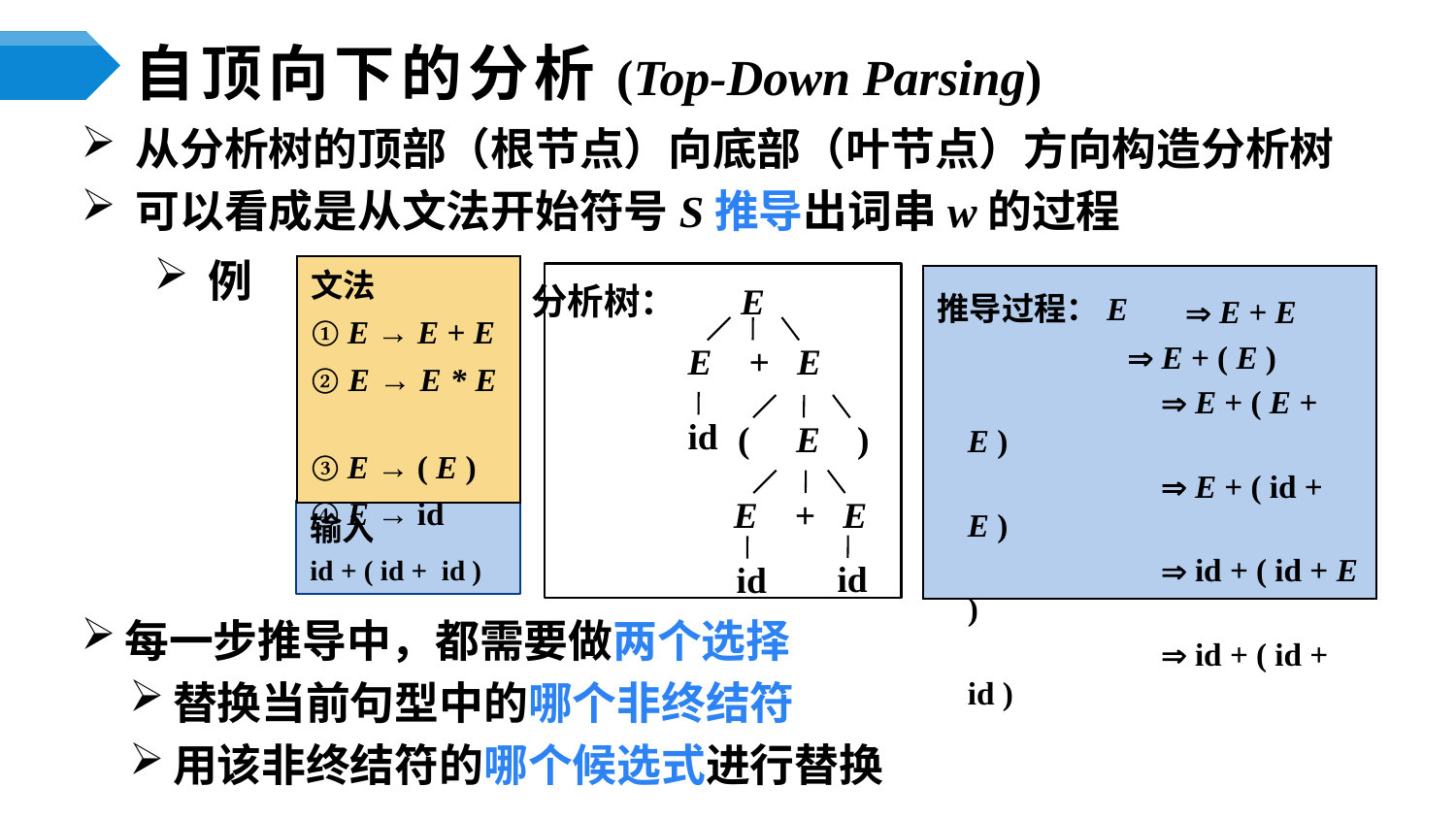

# 自顶向下的分析(Top-Down Parsing)
从分析树的顶部（根节点）向底部（叶节点）方向构造分析树
可以看成是从文法开始符号S推导出词串w的过程
例

每一步推导中，都需要做两个选择
替换当前句型中的哪个非终结符
用该非终结符的哪个候选式进行替换
文法
① E → E + E
② E → E * E
③ E → ( E )
④ E → id

分析树：
E

		      ⇒ E + E
                    ⇒ E + ( E )
   	      ⇒ E + ( E + E )
   	      ⇒ E + ( id + E )
   	      ⇒ id + ( id + E )
   	      ⇒ id + ( id + id )

推导过程：E
E    +   E
id
 (     E    )
E    +   E
输入
id + ( id +  id )
id
id